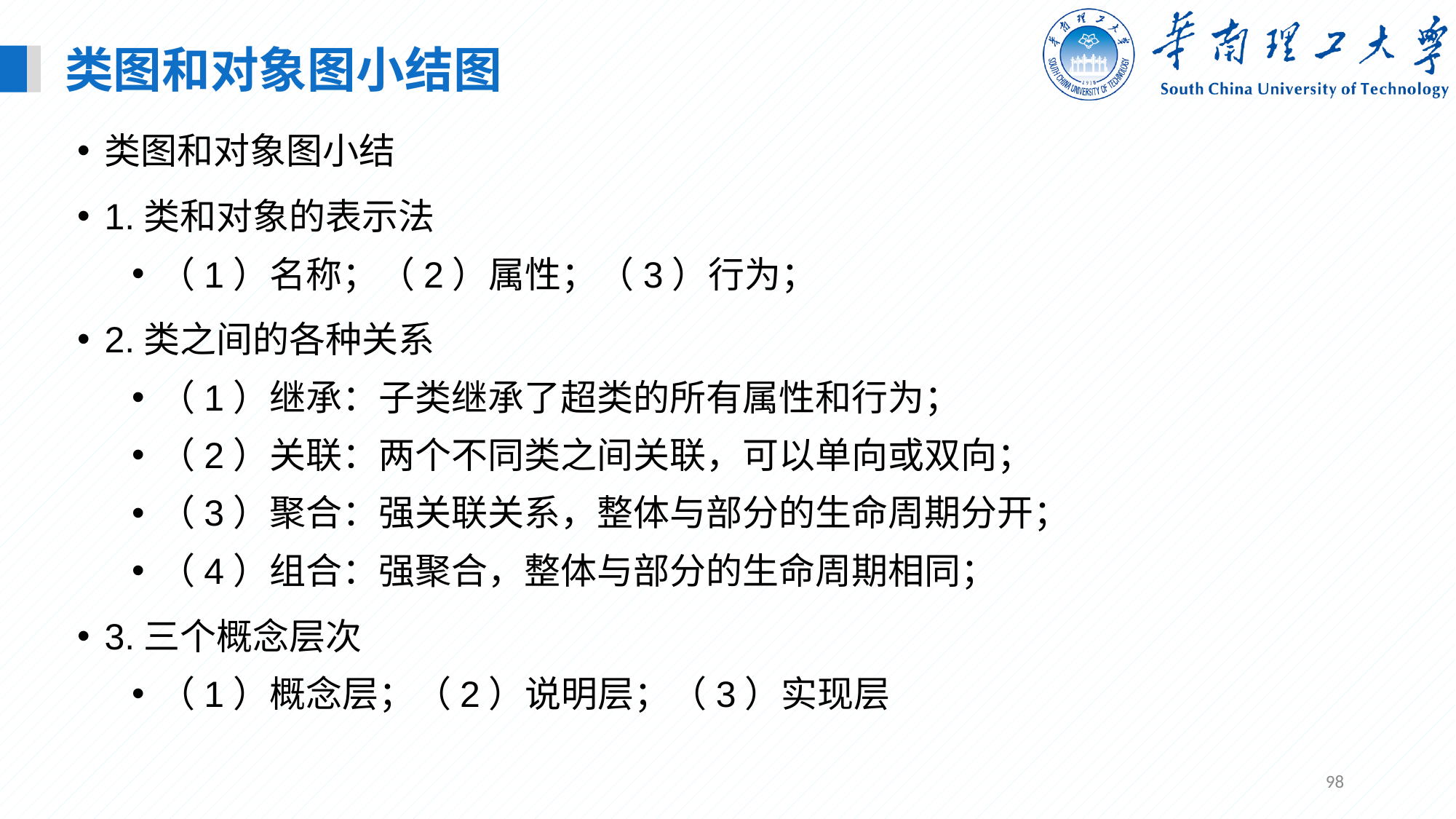

类图和对象图小结图
类图和对象图小结
1.类和对象的表示法
（1）名称；（2）属性；（3）行为；
2.类之间的各种关系
（1）继承：子类继承了超类的所有属性和行为；
（2）关联：两个不同类之间关联，可以单向或双向；
（3）聚合：强关联关系，整体与部分的生命周期分开；
（4）组合：强聚合，整体与部分的生命周期相同；
3.三个概念层次
（1）概念层；（2）说明层；（3）实现层
98